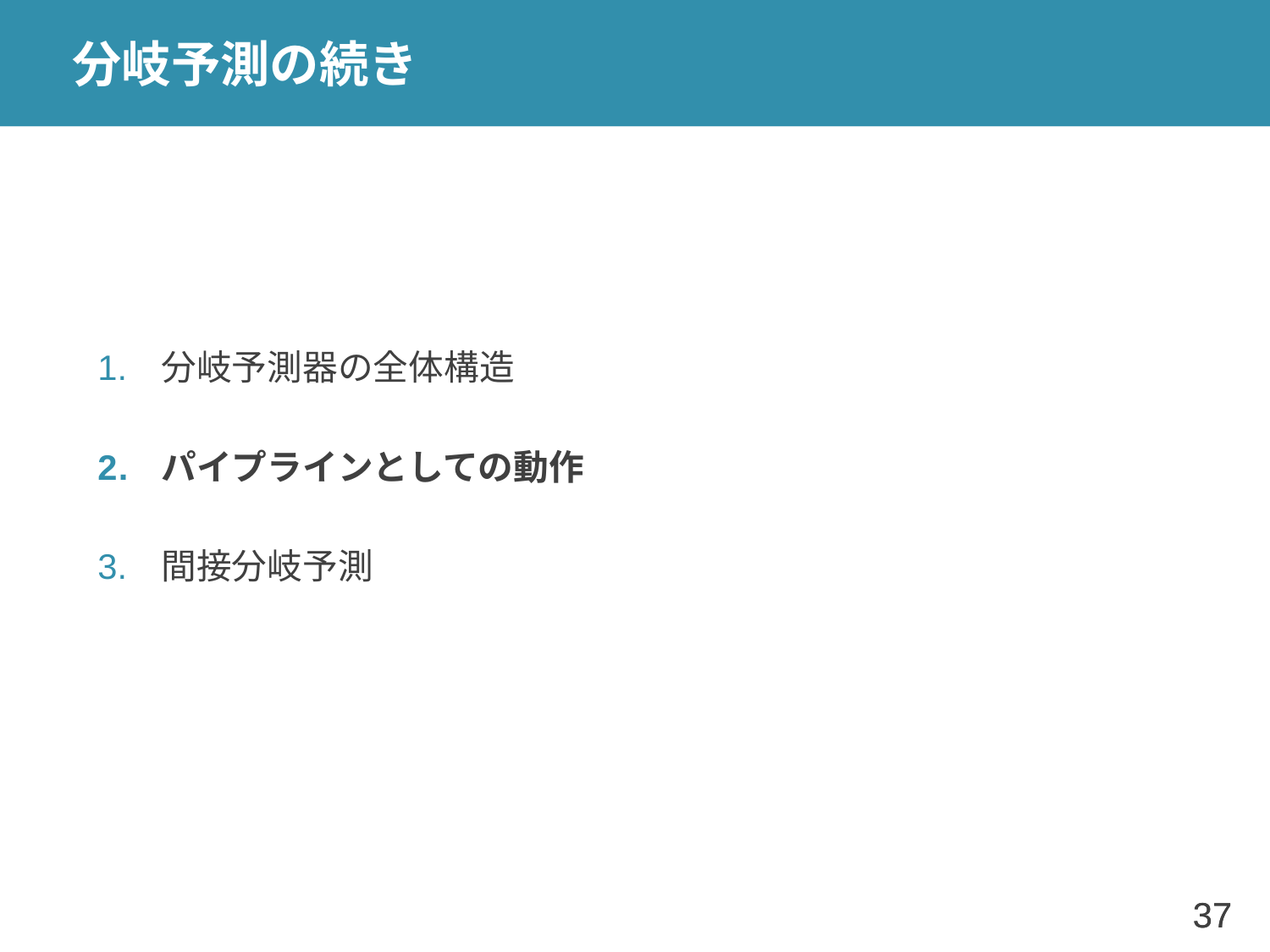

# 分岐予測の続き
分岐予測器の全体構造
パイプラインとしての動作
間接分岐予測